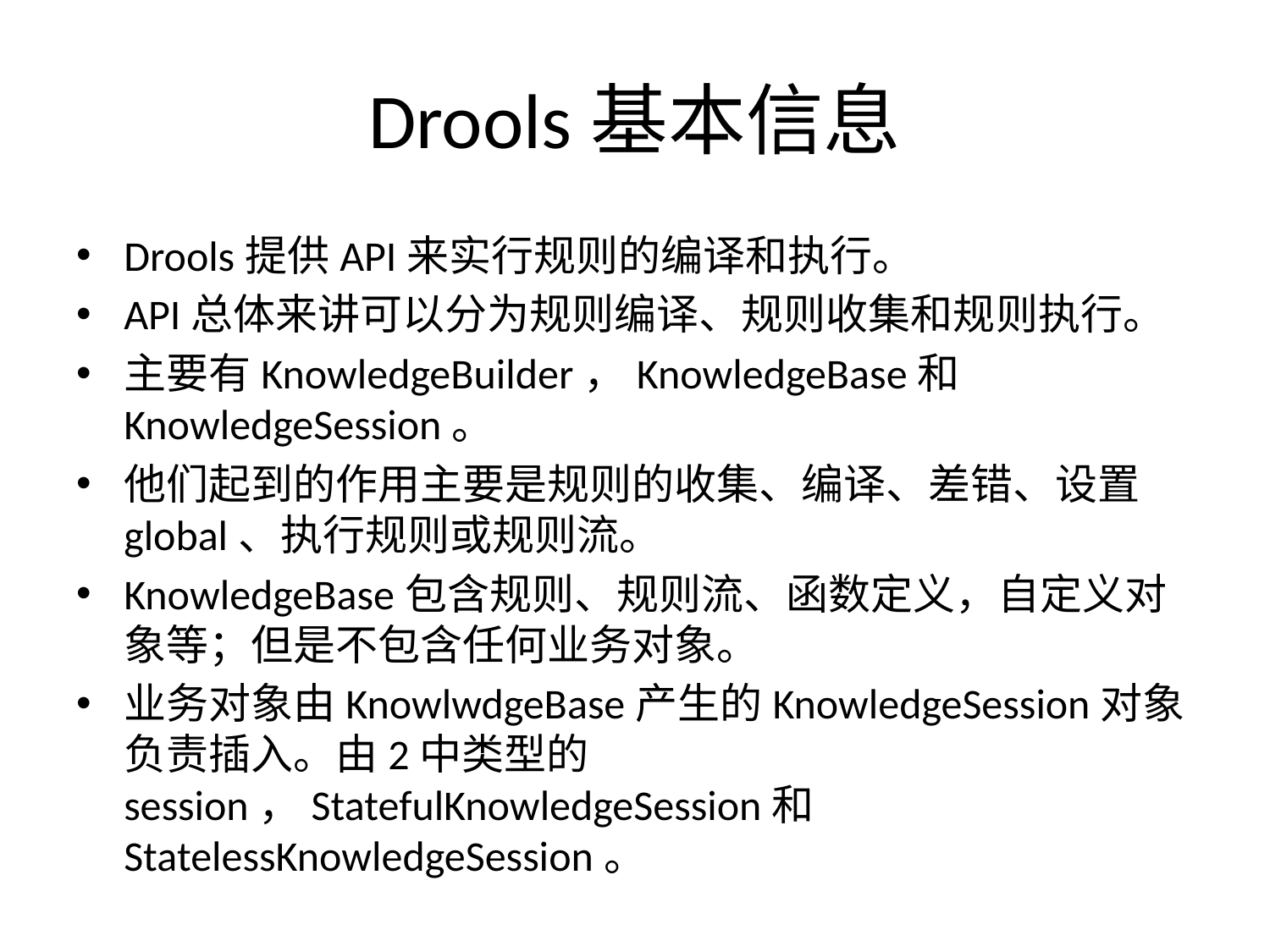

# Drools基本信息
Drools提供API来实行规则的编译和执行。
API总体来讲可以分为规则编译、规则收集和规则执行。
主要有KnowledgeBuilder，KnowledgeBase和KnowledgeSession。
他们起到的作用主要是规则的收集、编译、差错、设置global、执行规则或规则流。
KnowledgeBase包含规则、规则流、函数定义，自定义对象等；但是不包含任何业务对象。
业务对象由KnowlwdgeBase产生的KnowledgeSession对象负责插入。由2中类型的session，StatefulKnowledgeSession和StatelessKnowledgeSession。